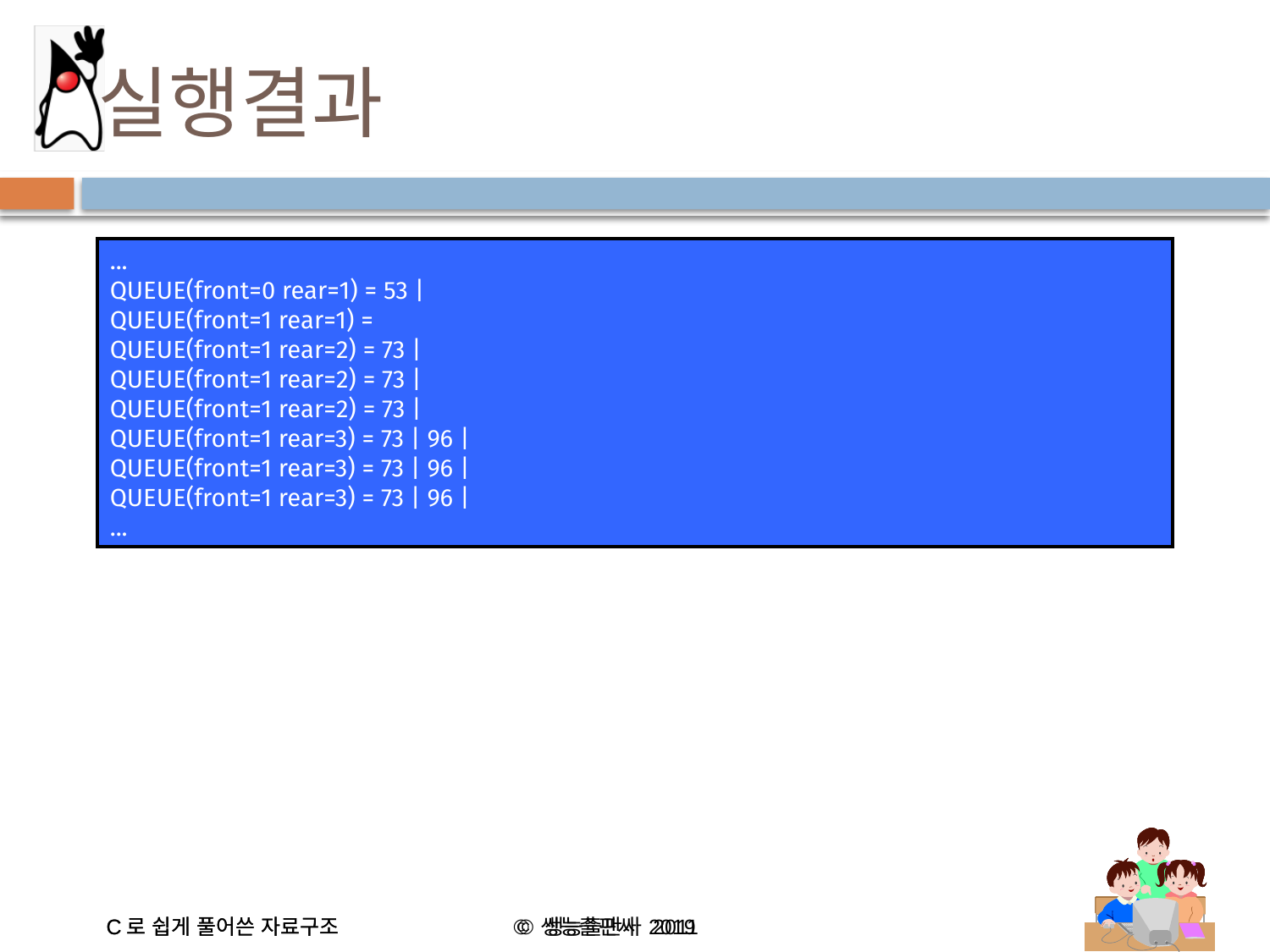

# 실행결과

...
QUEUE(front=0 rear=1) = 53 |
QUEUE(front=1 rear=1) =
QUEUE(front=1 rear=2) = 73 |
QUEUE(front=1 rear=2) = 73 |
QUEUE(front=1 rear=2) = 73 |
QUEUE(front=1 rear=3) = 73 | 96 |
QUEUE(front=1 rear=3) = 73 | 96 |
QUEUE(front=1 rear=3) = 73 | 96 |
...